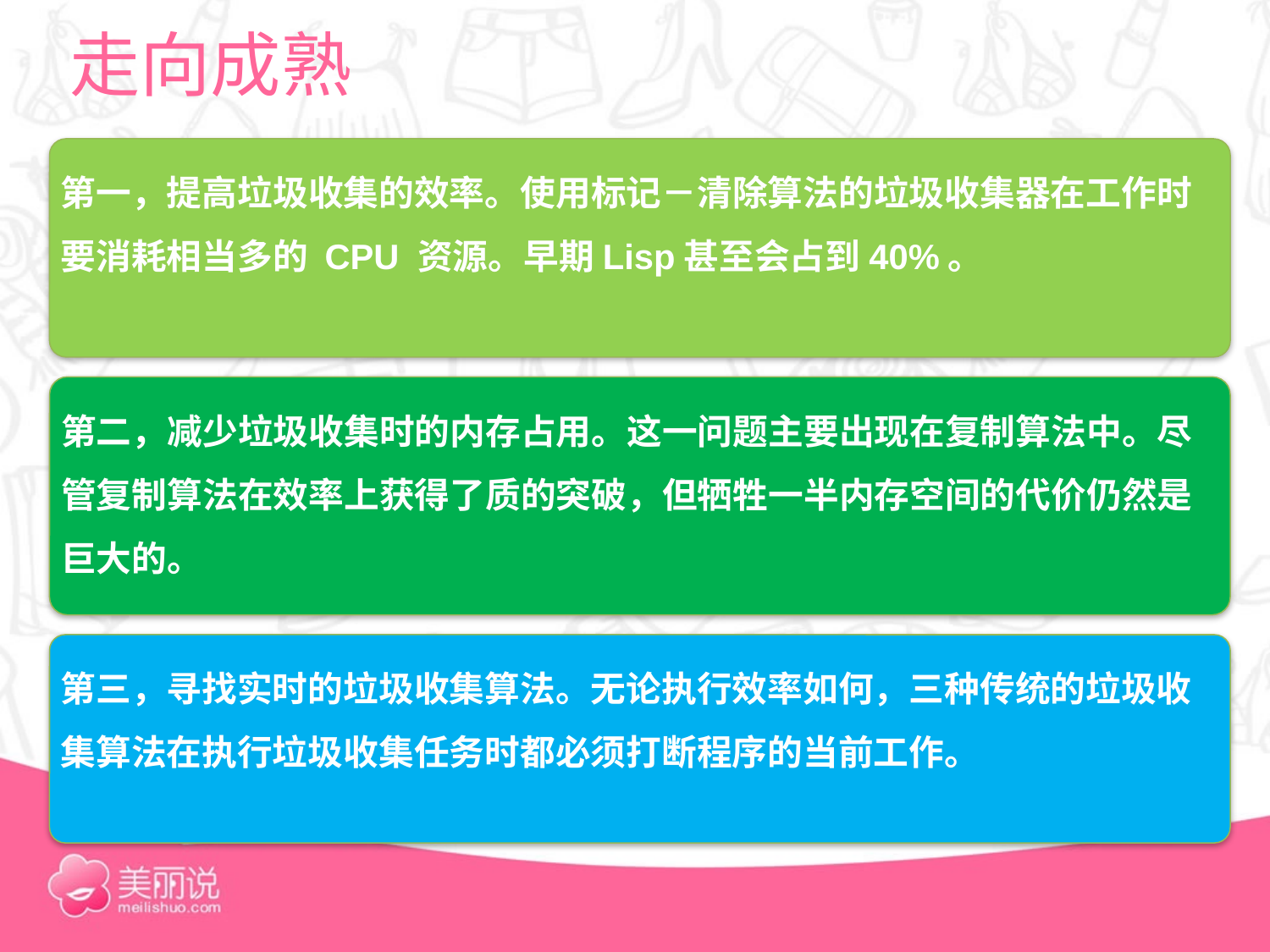

# 走向成熟
第一，提高垃圾收集的效率。使用标记－清除算法的垃圾收集器在工作时要消耗相当多的 CPU 资源。早期Lisp甚至会占到40%。
第二，减少垃圾收集时的内存占用。这一问题主要出现在复制算法中。尽管复制算法在效率上获得了质的突破，但牺牲一半内存空间的代价仍然是巨大的。
第三，寻找实时的垃圾收集算法。无论执行效率如何，三种传统的垃圾收集算法在执行垃圾收集任务时都必须打断程序的当前工作。